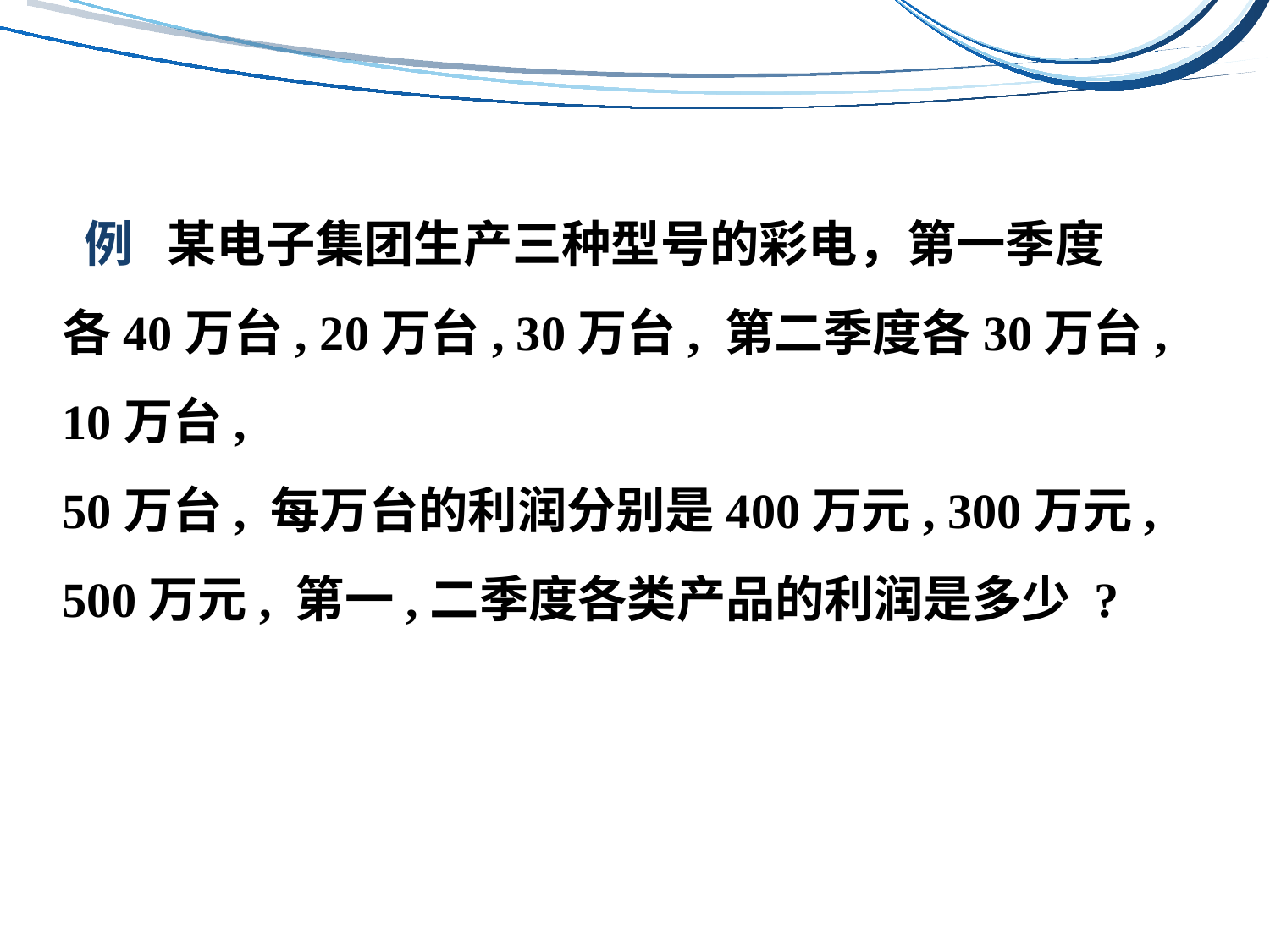

例   某电子集团生产三种型号的彩电，第一季度
各40万台, 20万台, 30万台, 第二季度各30万台, 10万台,
50万台, 每万台的利润分别是400万元, 300万元, 500万元, 第一,二季度各类产品的利润是多少 ?